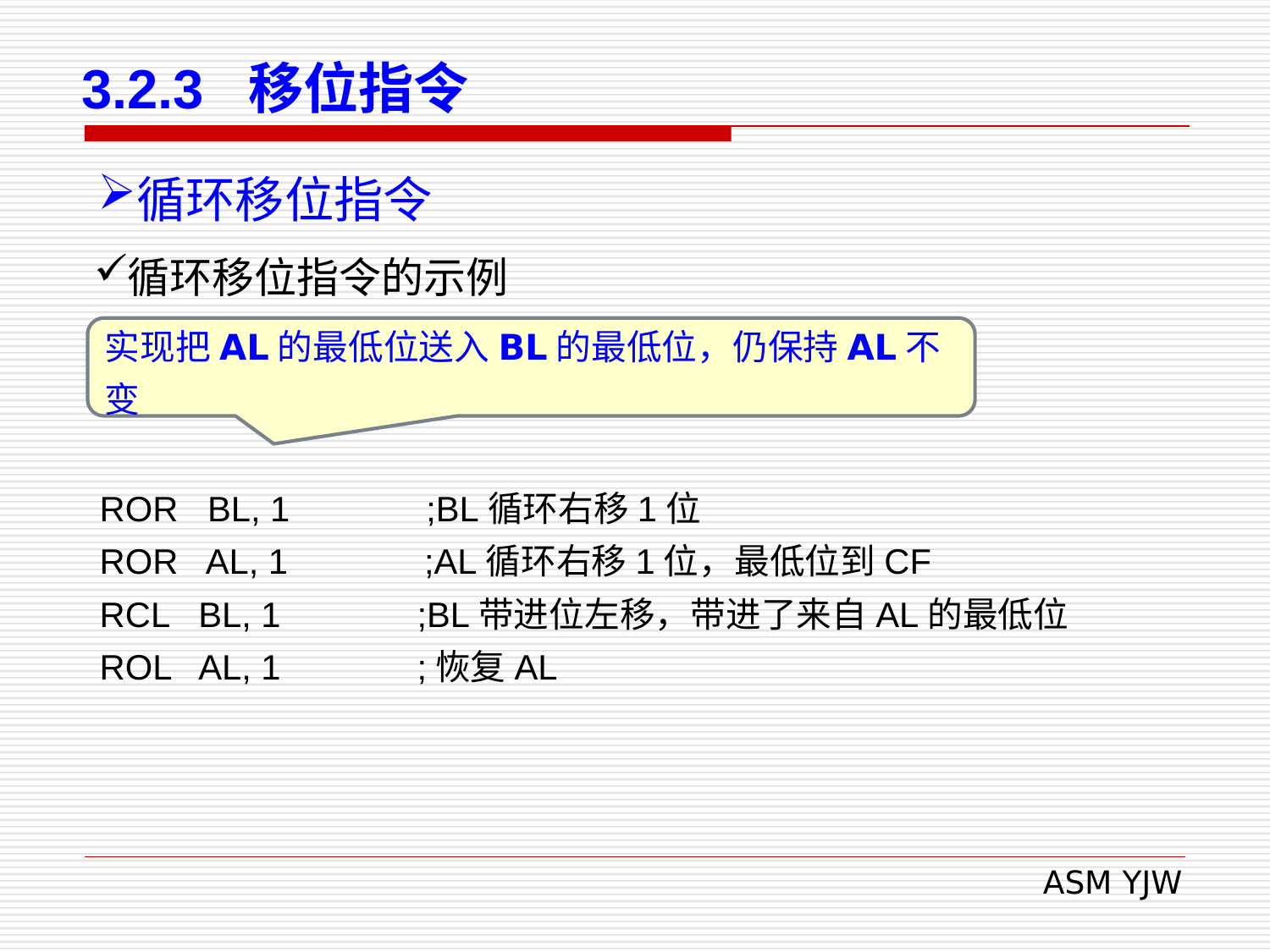

# 3.2.3  移位指令
循环移位指令
循环移位指令的示例

实现把AL的最低位送入BL的最低位，仍保持AL不变
ROR   BL, 1              ;BL循环右移1位
ROR   AL, 1              ;AL循环右移1位，最低位到CF
RCL   BL, 1              ;BL带进位左移，带进了来自AL的最低位
ROL   AL, 1              ;恢复AL